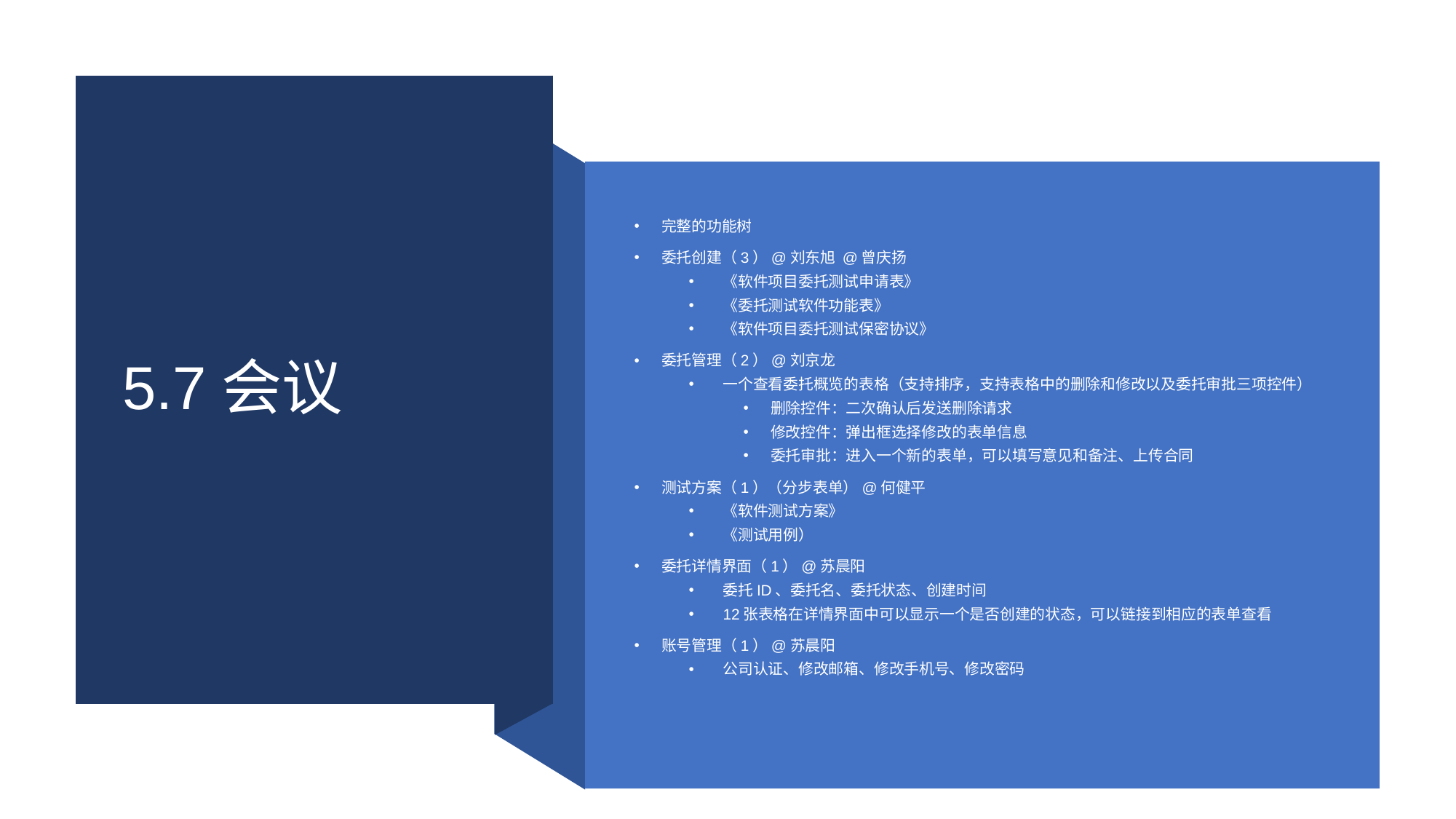

# 5.7会议

完整的功能树
委托创建（3）@刘东旭 @曾庆扬
《软件项目委托测试申请表》
《委托测试软件功能表》
《软件项目委托测试保密协议》
委托管理（2）@刘京龙
一个查看委托概览的表格（支持排序，支持表格中的删除和修改以及委托审批三项控件）
删除控件：二次确认后发送删除请求
修改控件：弹出框选择修改的表单信息
委托审批：进入一个新的表单，可以填写意见和备注、上传合同
测试方案（1）（分步表单）@何健平
《软件测试方案》
《测试用例）
委托详情界面（1）@苏晨阳
委托ID、委托名、委托状态、创建时间
12张表格在详情界面中可以显示一个是否创建的状态，可以链接到相应的表单查看
账号管理（1）@苏晨阳
公司认证、修改邮箱、修改手机号、修改密码